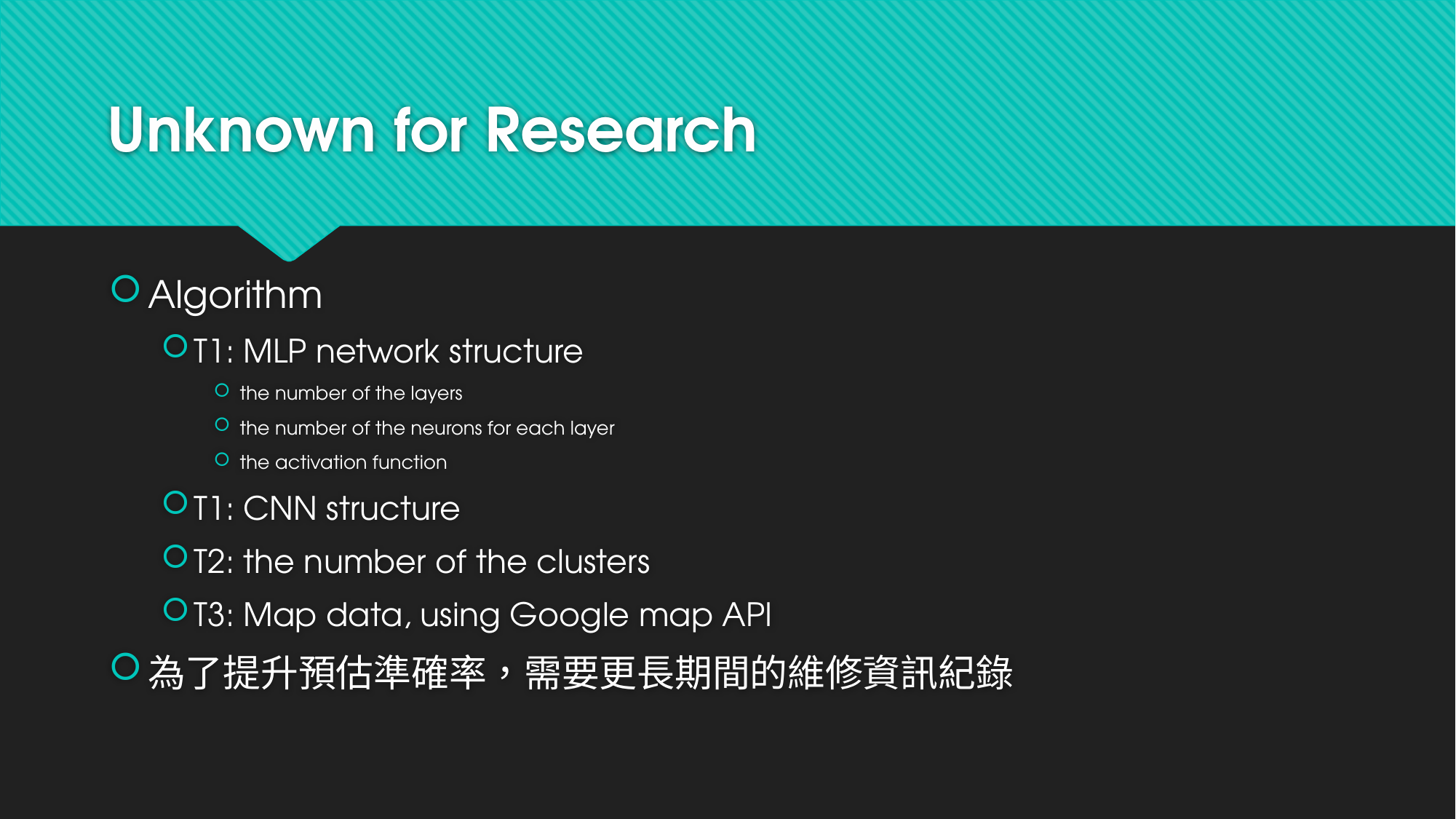

# Unknown for Research
Algorithm
T1: MLP network structure
the number of the layers
the number of the neurons for each layer
the activation function
T1: CNN structure
T2: the number of the clusters
T3: Map data, using Google map API
為了提升預估準確率，需要更長期間的維修資訊紀錄